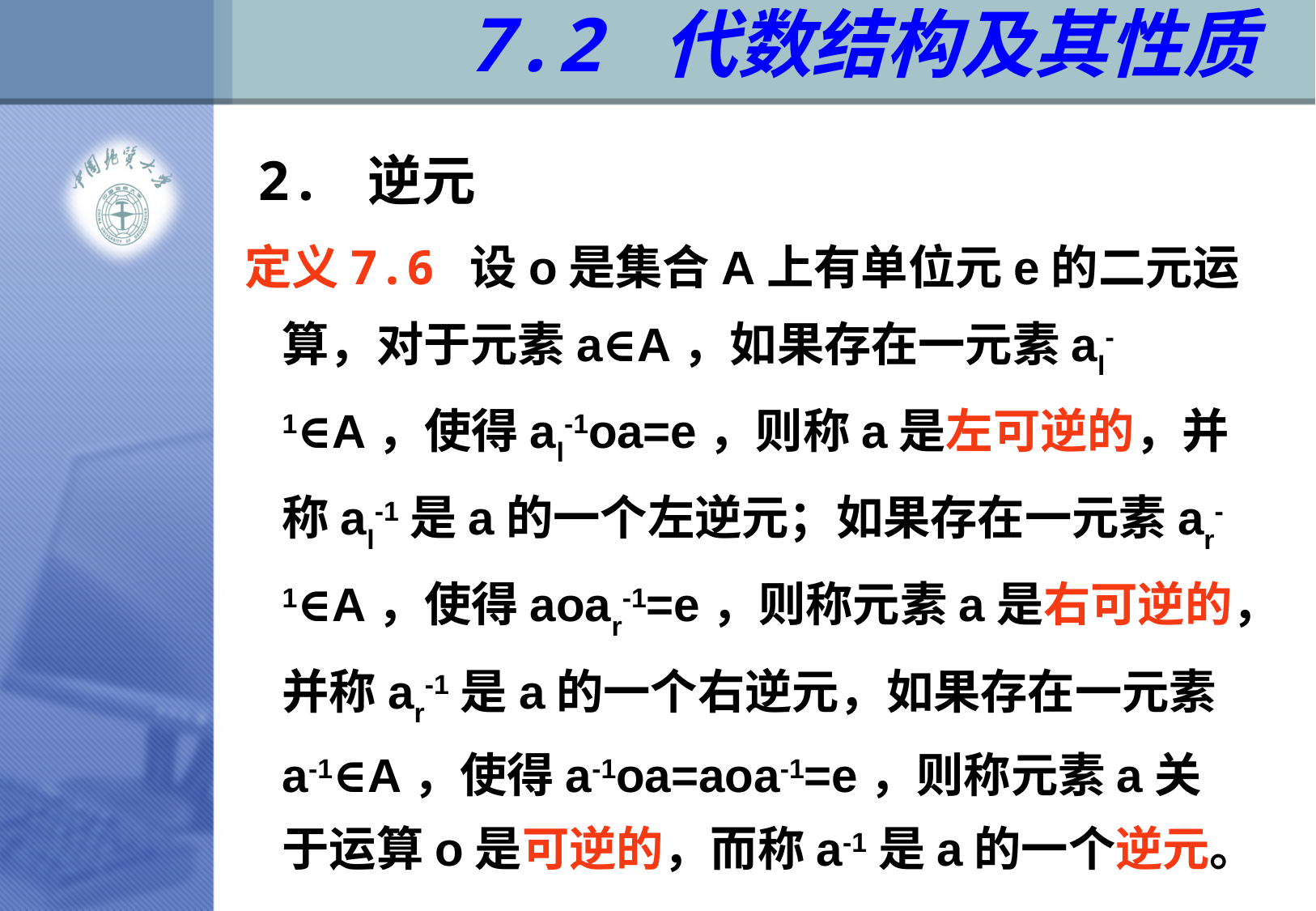

# 7.2 代数结构及其性质
  2. 逆元
   定义7.6  设ο是集合A上有单位元e的二元运算，对于元素a∈A，如果存在一元素al-1∈A，使得al-1οa=e，则称a是左可逆的，并称al-1是a的一个左逆元；如果存在一元素ar-1∈A，使得aοar-1=e，则称元素a是右可逆的，并称ar-1是a的一个右逆元，如果存在一元素a-1∈A，使得a-1οa=aοa-1=e，则称元素a关于运算ο是可逆的，而称a-1是a的一个逆元。